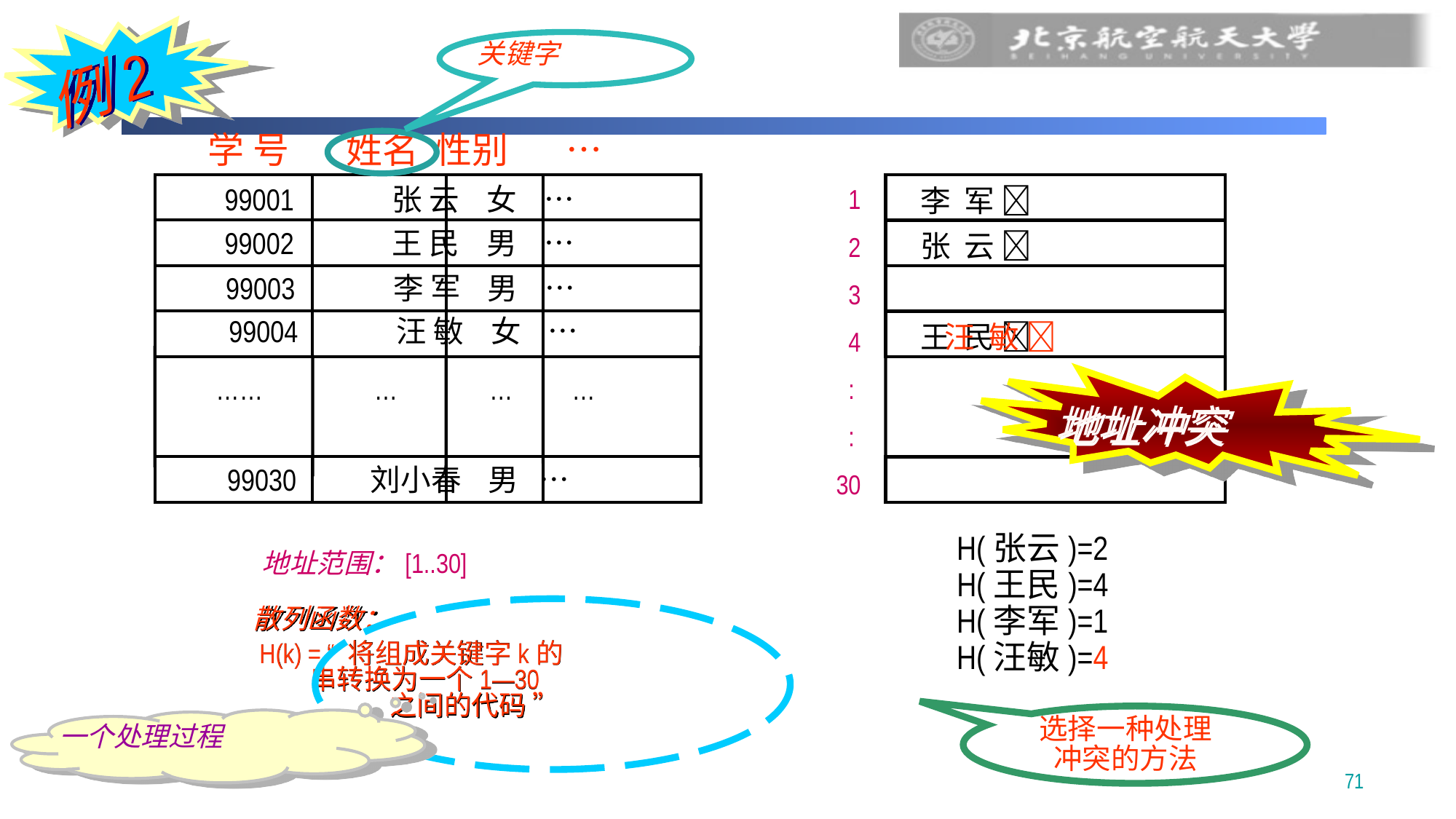

例2
关键字

 学 号       姓名  性别       …

    99001     张 云    女    …
    99002     王 民    男    …

    99003     李 军    男    …

     99004     汪 敏    女    …

     ……                 …              …         …
     99030        刘小春    男   …

  1
  2
  3
  4
  :
  :
30

……

李  军 …
张  云 …
王  民 …
汪  敏 …

地址冲突
H(张云)=2
地址范围：[1..30]
H(王民)=4
H(李军)=1

一个处理过程
散列函数：
 H(k) = “ 将组成关键字k的
        串转换为一个1―30
                     之间的代码 ”
H(汪敏)=4

选择一种处理
冲突的方法
71